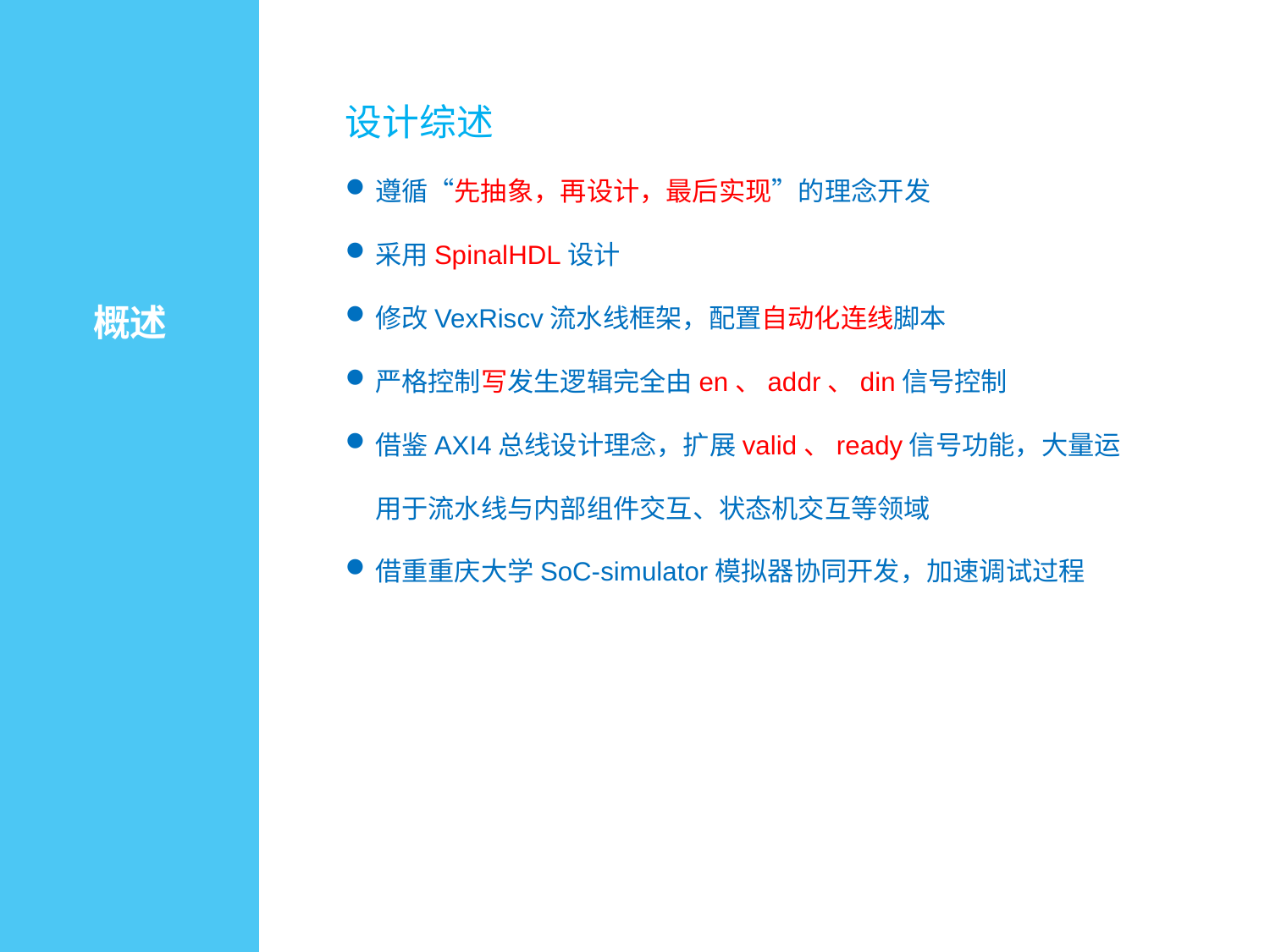

设计综述
遵循“先抽象，再设计，最后实现”的理念开发
采用SpinalHDL设计
修改VexRiscv流水线框架，配置自动化连线脚本
严格控制写发生逻辑完全由en、addr、din信号控制
借鉴AXI4总线设计理念，扩展valid、ready信号功能，大量运用于流水线与内部组件交互、状态机交互等领域
借重重庆大学SoC-simulator模拟器协同开发，加速调试过程

概述